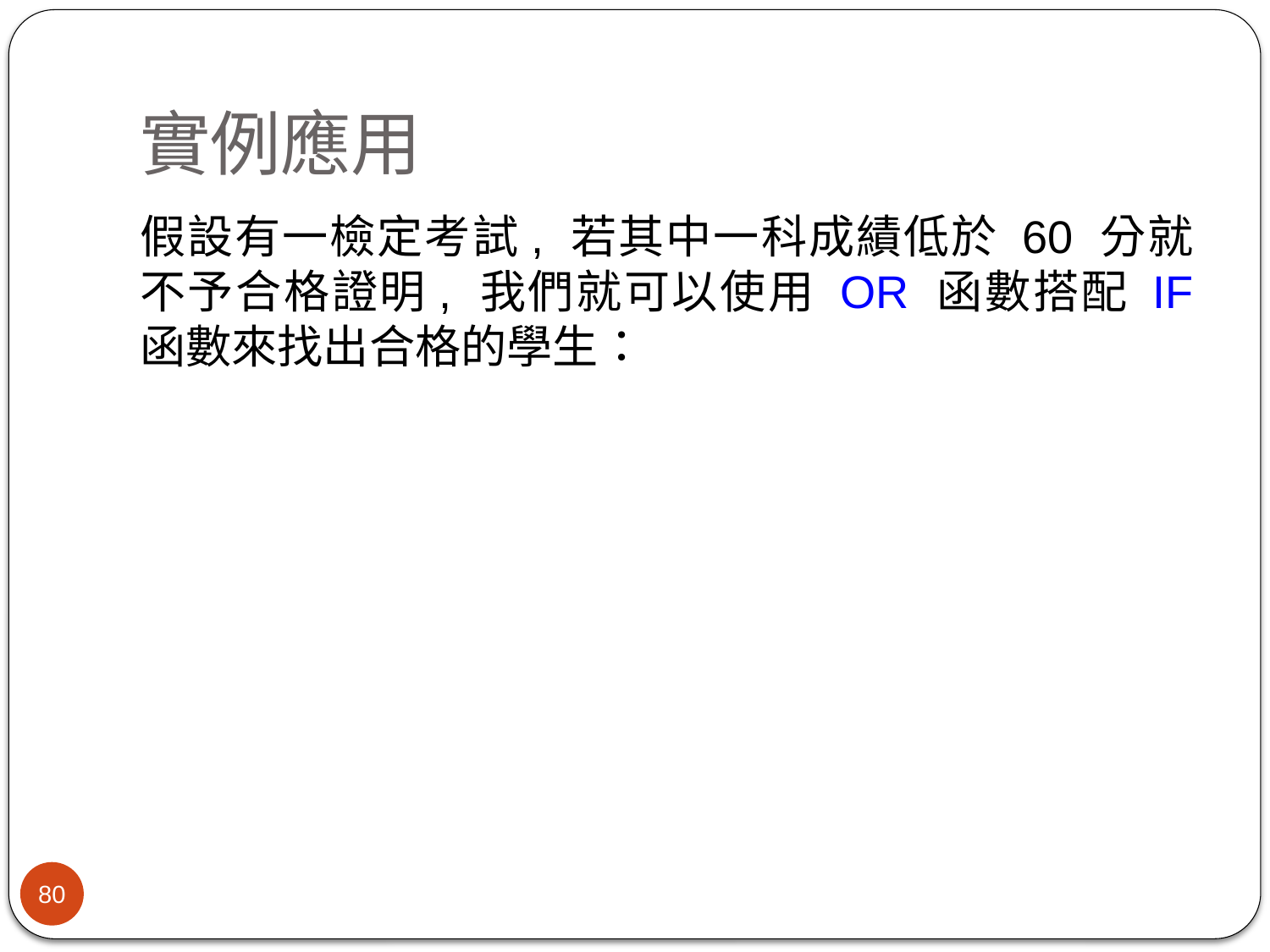

# 實例應用
假設有一檢定考試, 若其中一科成績低於 60 分就不予合格證明, 我們就可以使用 OR 函數搭配 IF 函數來找出合格的學生：
80